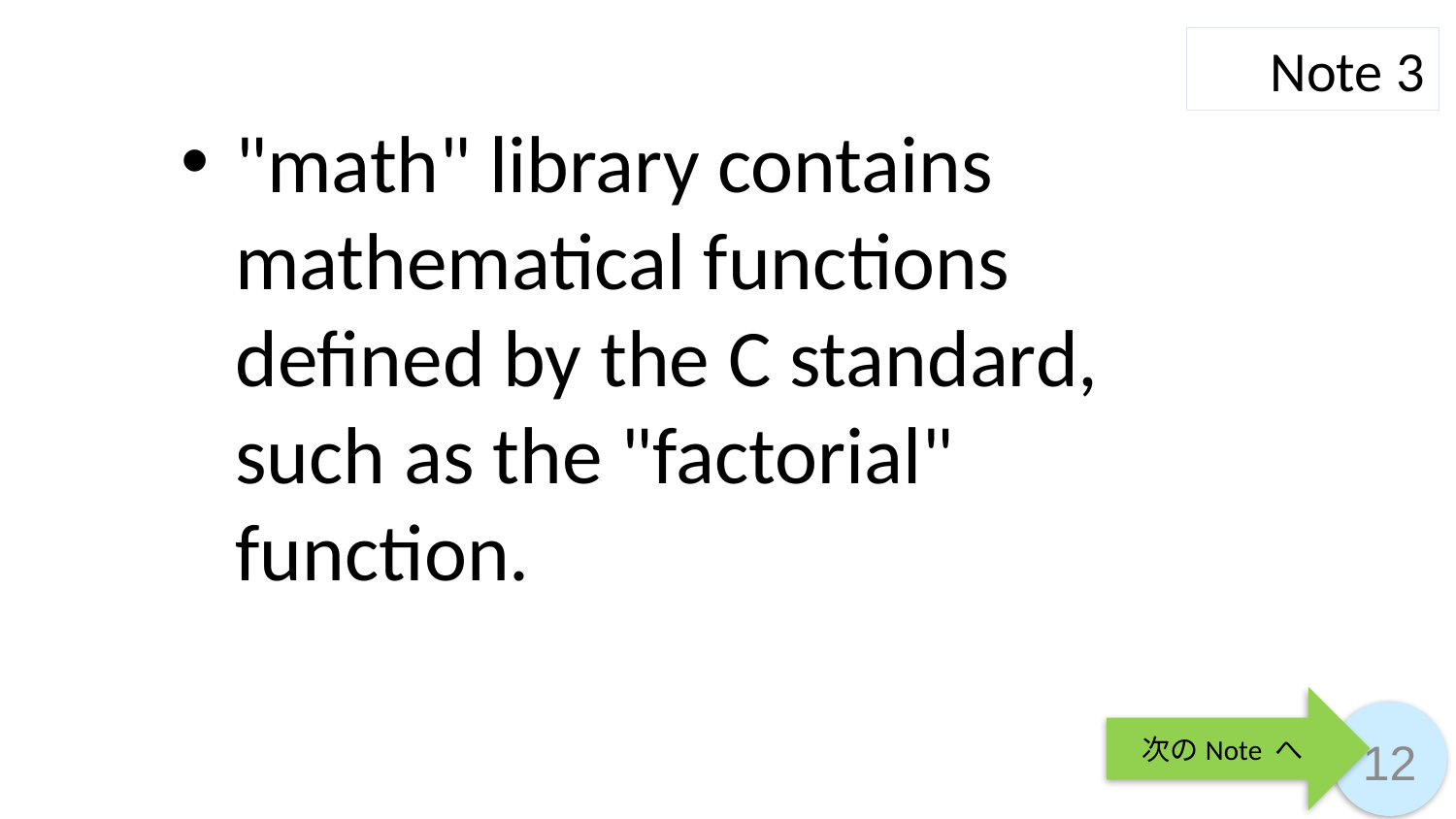

Note 3
"math" library contains mathematical functions defined by the C standard, such as the "factorial" function.
次のNote へ
12